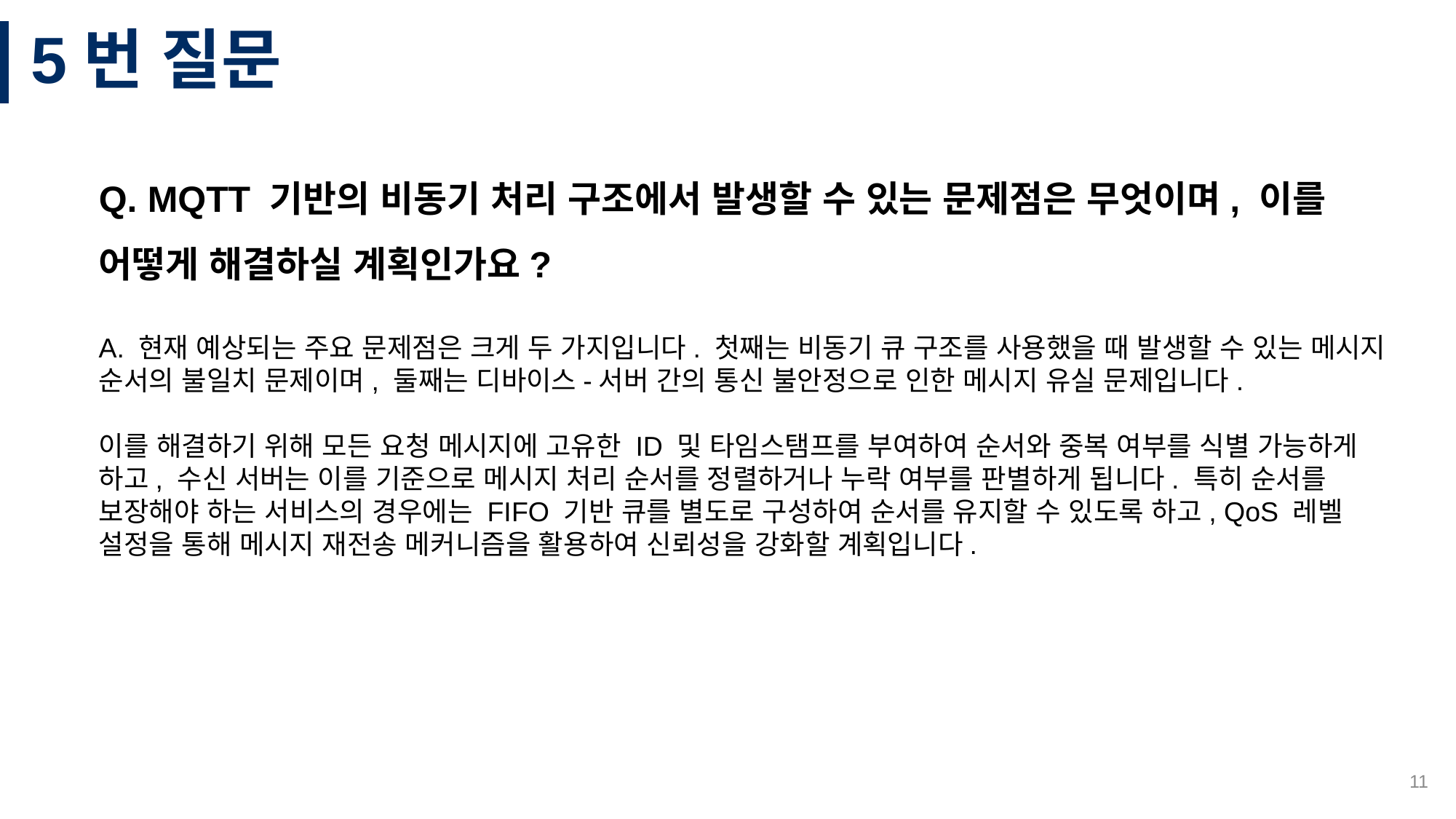

# 5번 질문
Q. MQTT 기반의 비동기 처리 구조에서 발생할 수 있는 문제점은 무엇이며, 이를 어떻게 해결하실 계획인가요?
A. 현재 예상되는 주요 문제점은 크게 두 가지입니다. 첫째는 비동기 큐 구조를 사용했을 때 발생할 수 있는 메시지 순서의 불일치 문제이며, 둘째는 디바이스-서버 간의 통신 불안정으로 인한 메시지 유실 문제입니다.

이를 해결하기 위해 모든 요청 메시지에 고유한 ID 및 타임스탬프를 부여하여 순서와 중복 여부를 식별 가능하게 하고, 수신 서버는 이를 기준으로 메시지 처리 순서를 정렬하거나 누락 여부를 판별하게 됩니다. 특히 순서를 보장해야 하는 서비스의 경우에는 FIFO 기반 큐를 별도로 구성하여 순서를 유지할 수 있도록 하고, QoS 레벨 설정을 통해 메시지 재전송 메커니즘을 활용하여 신뢰성을 강화할 계획입니다.
11